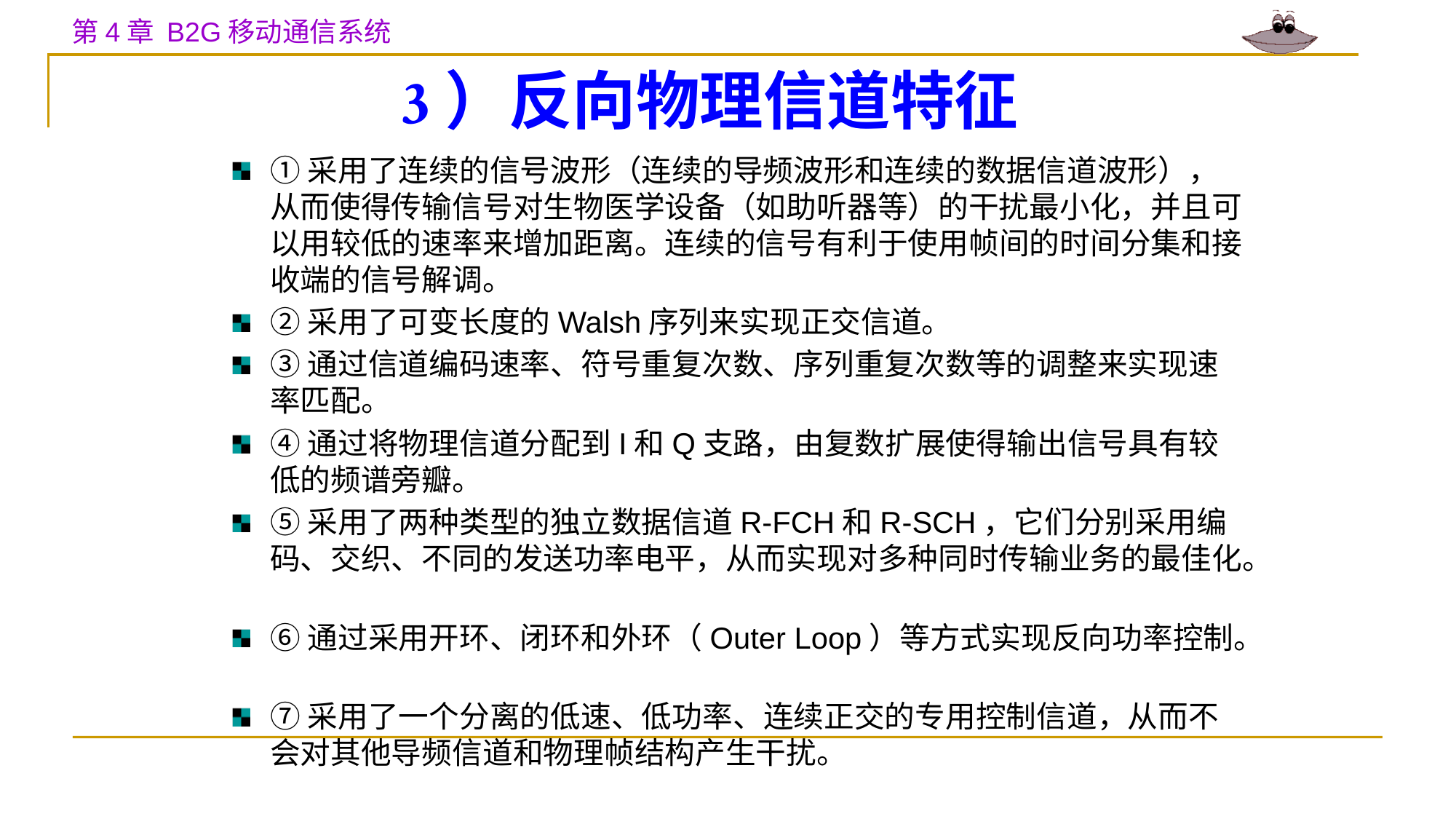

# 3）反向物理信道特征
①采用了连续的信号波形（连续的导频波形和连续的数据信道波形），从而使得传输信号对生物医学设备（如助听器等）的干扰最小化，并且可以用较低的速率来增加距离。连续的信号有利于使用帧间的时间分集和接收端的信号解调。
②采用了可变长度的Walsh序列来实现正交信道。
③通过信道编码速率、符号重复次数、序列重复次数等的调整来实现速率匹配。
④通过将物理信道分配到I和Q支路，由复数扩展使得输出信号具有较低的频谱旁瓣。
⑤采用了两种类型的独立数据信道R-FCH和R-SCH，它们分别采用编码、交织、不同的发送功率电平，从而实现对多种同时传输业务的最佳化。
⑥通过采用开环、闭环和外环（Outer Loop）等方式实现反向功率控制。
⑦采用了一个分离的低速、低功率、连续正交的专用控制信道，从而不会对其他导频信道和物理帧结构产生干扰。